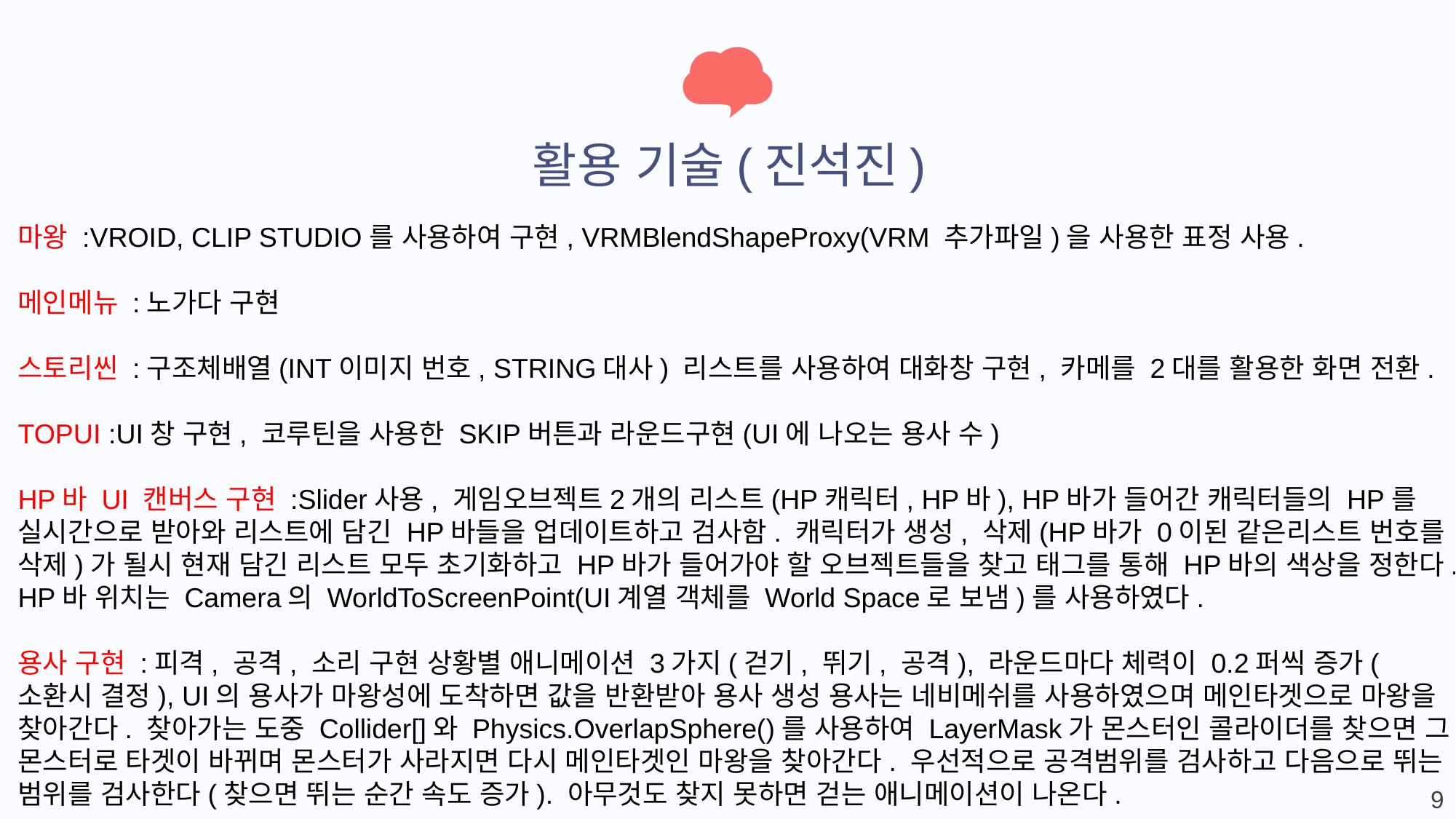

기술.
활용 기술(진석진)
마왕 :VROID, CLIP STUDIO를 사용하여 구현, VRMBlendShapeProxy(VRM 추가파일)을 사용한 표정 사용.

메인메뉴 :노가다 구현

스토리씬 :구조체배열(INT이미지 번호, STRING대사) 리스트를 사용하여 대화창 구현, 카메를 2대를 활용한 화면 전환.

TOPUI :UI창 구현, 코루틴을 사용한 SKIP버튼과 라운드구현(UI에 나오는 용사 수)

HP바 UI 캔버스 구현 :Slider사용, 게임오브젝트2개의 리스트(HP캐릭터, HP바), HP바가 들어간 캐릭터들의 HP를 실시간으로 받아와 리스트에 담긴 HP바들을 업데이트하고 검사함. 캐릭터가 생성, 삭제(HP바가 0이된 같은리스트 번호를 삭제)가 될시 현재 담긴 리스트 모두 초기화하고 HP바가 들어가야 할 오브젝트들을 찾고 태그를 통해 HP바의 색상을 정한다. HP바 위치는 Camera의 WorldToScreenPoint(UI계열 객체를 World Space로 보냄)를 사용하였다.

용사 구현 :피격, 공격, 소리 구현 상황별 애니메이션 3가지(걷기, 뛰기, 공격), 라운드마다 체력이 0.2퍼씩 증가(소환시 결정), UI의 용사가 마왕성에 도착하면 값을 반환받아 용사 생성 용사는 네비메쉬를 사용하였으며 메인타겟으로 마왕을 찾아간다. 찾아가는 도중 Collider[]와 Physics.OverlapSphere()를 사용하여 LayerMask가 몬스터인 콜라이더를 찾으면 그 몬스터로 타겟이 바뀌며 몬스터가 사라지면 다시 메인타겟인 마왕을 찾아간다. 우선적으로 공격범위를 검사하고 다음으로 뛰는 범위를 검사한다(찾으면 뛰는 순간 속도 증가). 아무것도 찾지 못하면 걷는 애니메이션이 나온다.
9